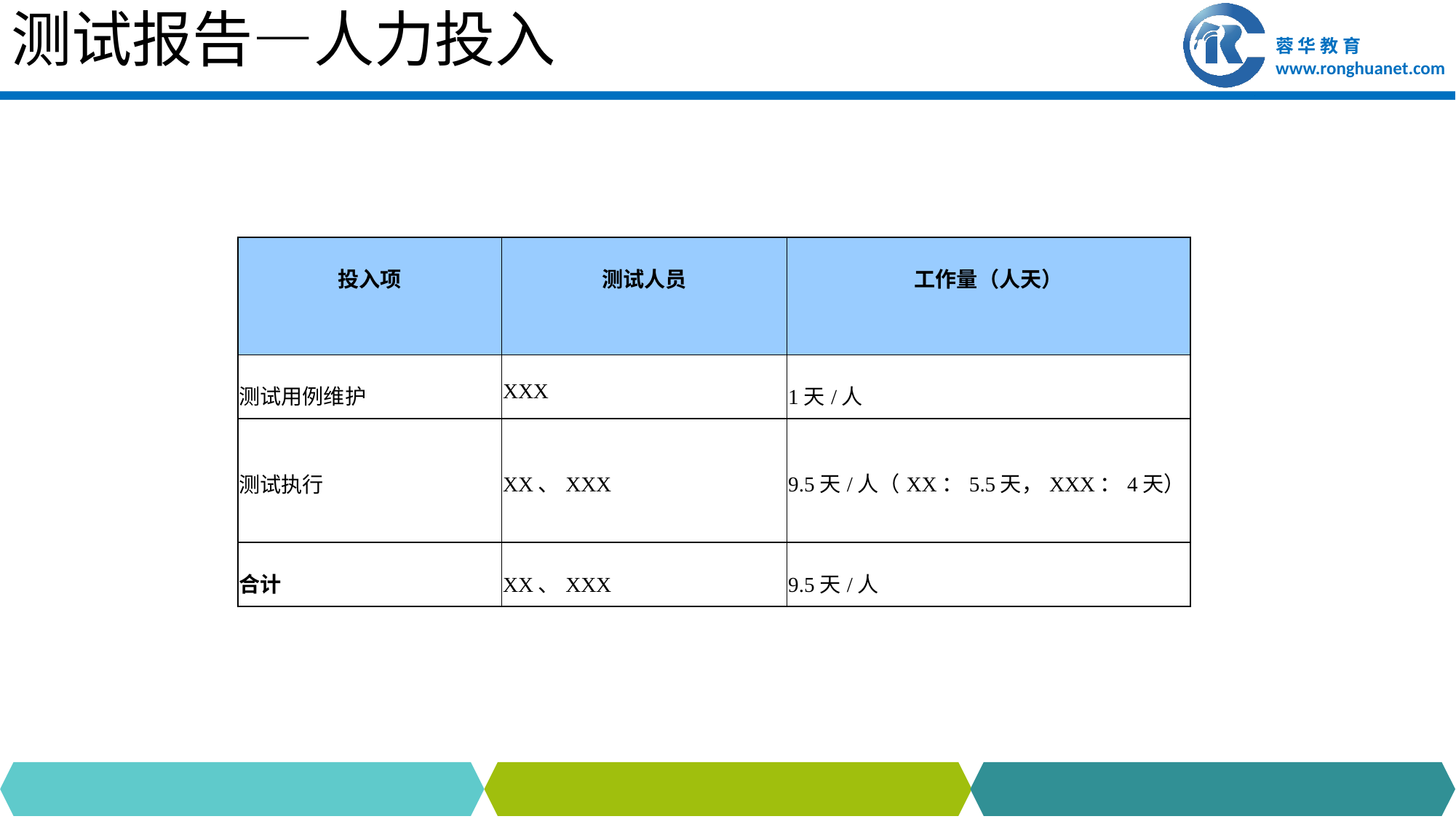

# 测试报告—人力投入
| 投入项 | 测试人员 | 工作量（人天） |
| --- | --- | --- |
| 测试用例维护 | XXX | 1天/人 |
| 测试执行 | XX、XXX | 9.5天/人（XX：5.5天，XXX：4天） |
| 合计 | XX、XXX | 9.5天/人 |